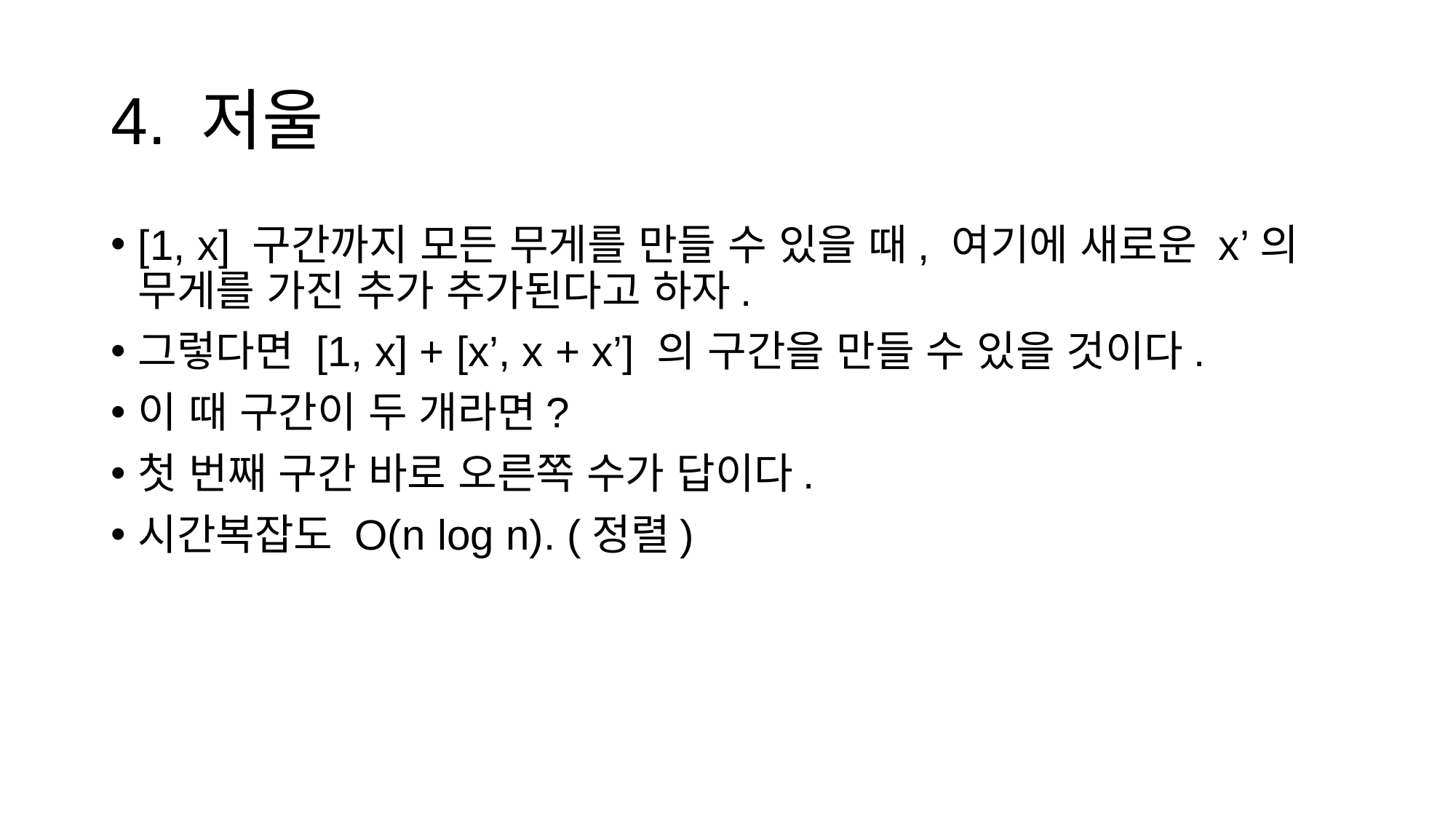

# 4. 저울
[1, x] 구간까지 모든 무게를 만들 수 있을 때, 여기에 새로운 x’의 무게를 가진 추가 추가된다고 하자.
그렇다면 [1, x] + [x’, x + x’] 의 구간을 만들 수 있을 것이다.
이 때 구간이 두 개라면?
첫 번째 구간 바로 오른쪽 수가 답이다.
시간복잡도 O(n log n). (정렬)